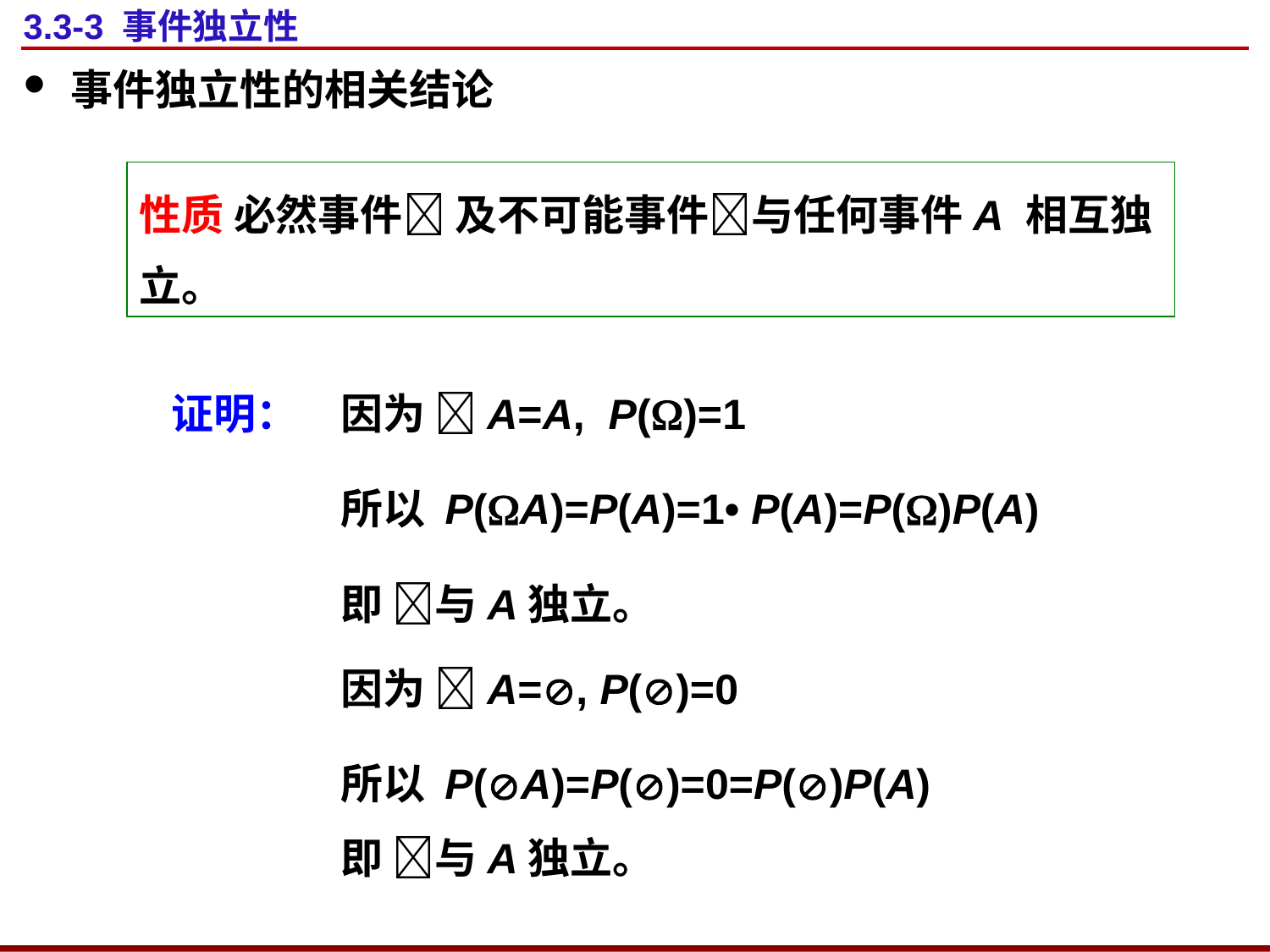

# 3.3-3 事件独立性
事件独立性的相关结论

性质 必然事件Ω 及不可能事件∅与任何事件A 相互独立。
证明：
因为 ΩA=A,  P(Ω)=1
所以 P(ΩA)=P(A)=1• P(A)=P(Ω)P(A)
即 Ω与A独立。
因为 ∅A=∅, P(∅)=0
所以 P(∅A)=P(∅)=0=P(∅)P(A)
即 ∅与A独立。